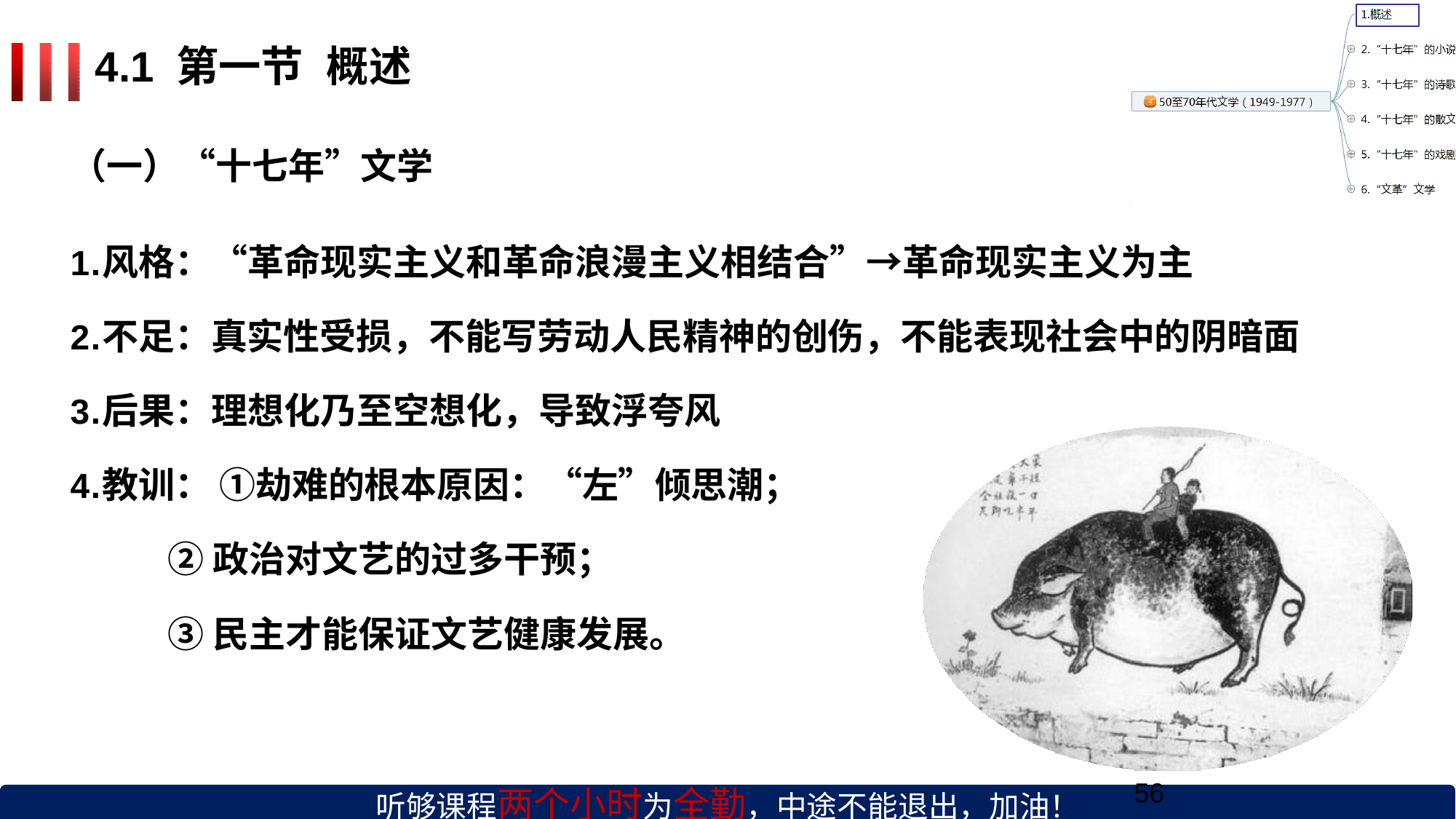

# 4.1 第一节	概述

（一）“十七年”文学

风格：“革命现实主义和革命浪漫主义相结合”→革命现实主义为主
不足：真实性受损，不能写劳动人民精神的创伤，不能表现社会中的阴暗面
后果：理想化乃至空想化，导致浮夸风
教训： ①劫难的根本原因：“左”倾思潮；
②政治对文艺的过多干预；
③民主才能保证文艺健康发展。

56

听够课程两个小时为全勤，中途不能退出，加油！